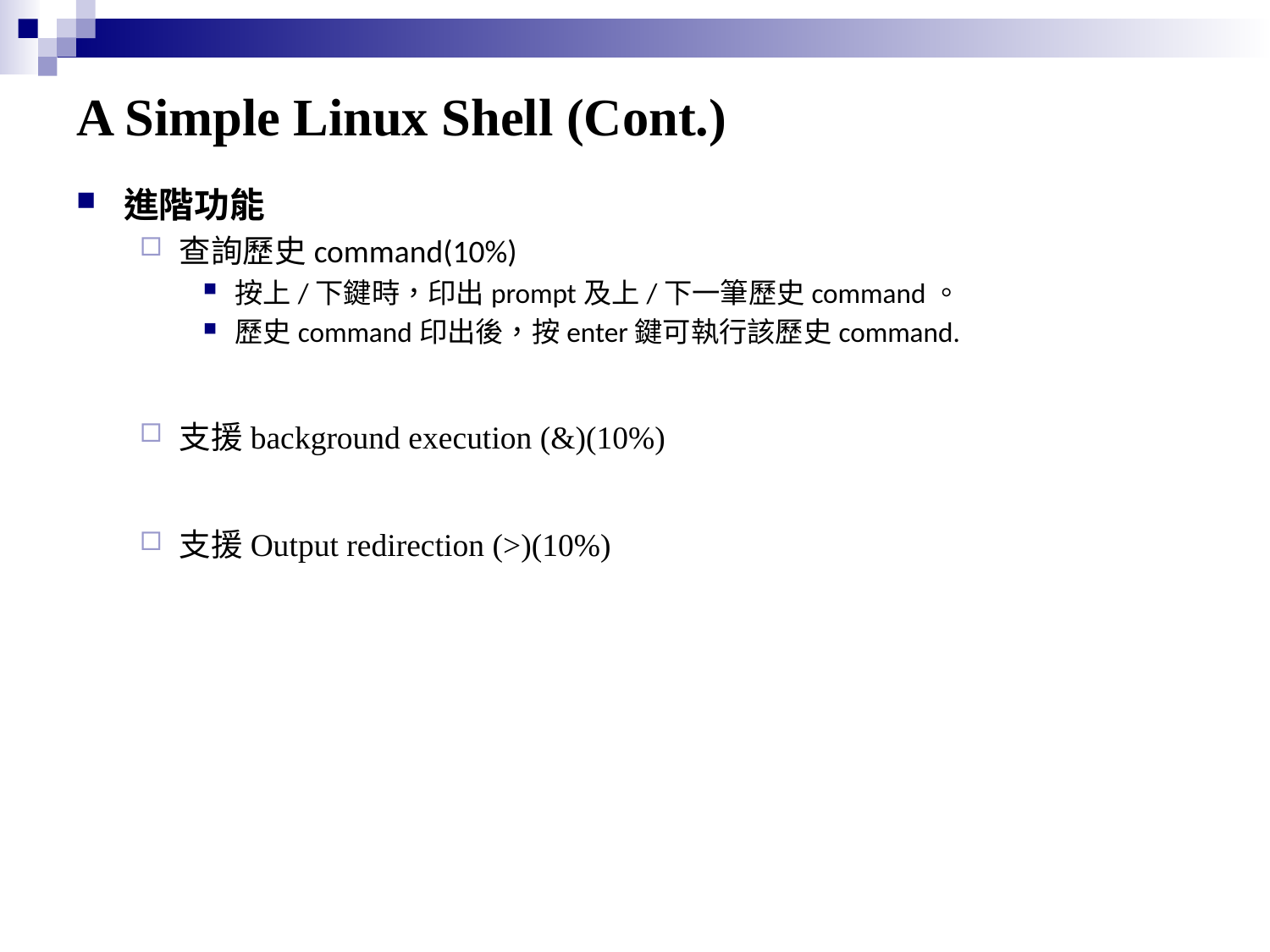

# A Simple Linux Shell (Cont.)
進階功能
查詢歷史command(10%)
按上/下鍵時，印出prompt及上/下一筆歷史command。
歷史command印出後，按enter鍵可執行該歷史command.

支援background execution (&)(10%)

支援Output redirection (>)(10%)